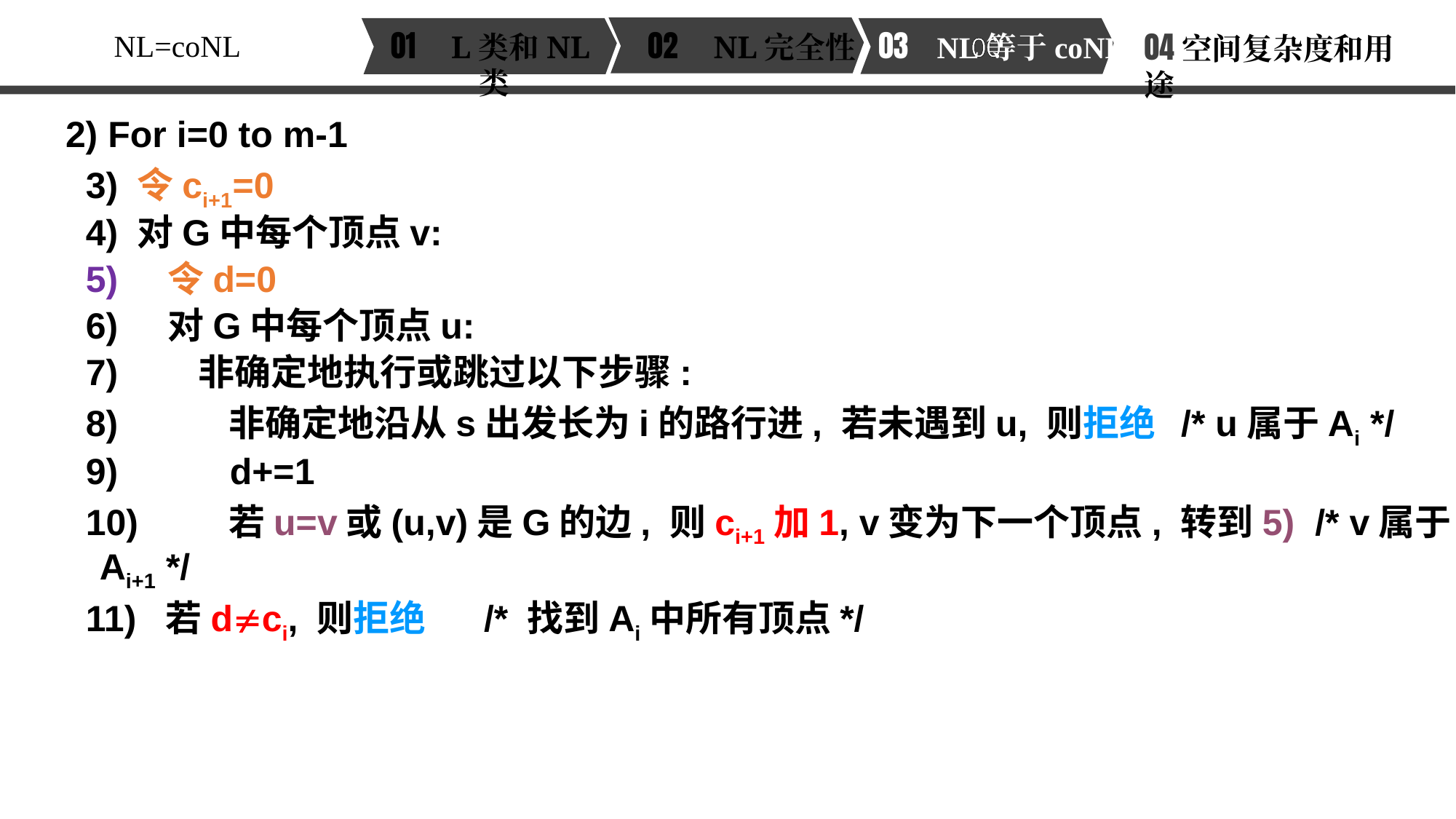

00

NL=coNL
01     L类和NL类
02     NL完全性
03    NL等于coNL
04空间复杂度和用途

2) For i=0 to m-1
  3) 令ci+1=0
  4) 对G中每个顶点v:
  5)    令d=0
  6)    对G中每个顶点u:
  7)       非确定地执行或跳过以下步骤:
  8)          非确定地沿从s出发长为i的路行进, 若未遇到u, 则拒绝  /* u属于Ai */
  9)           d+=1
  10)        若u=v或(u,v)是G的边, 则ci+1加1, v变为下一个顶点, 转到5)  /* v属于Ai+1 */
  11)  若d≠ci, 则拒绝      /* 找到Ai中所有顶点*/